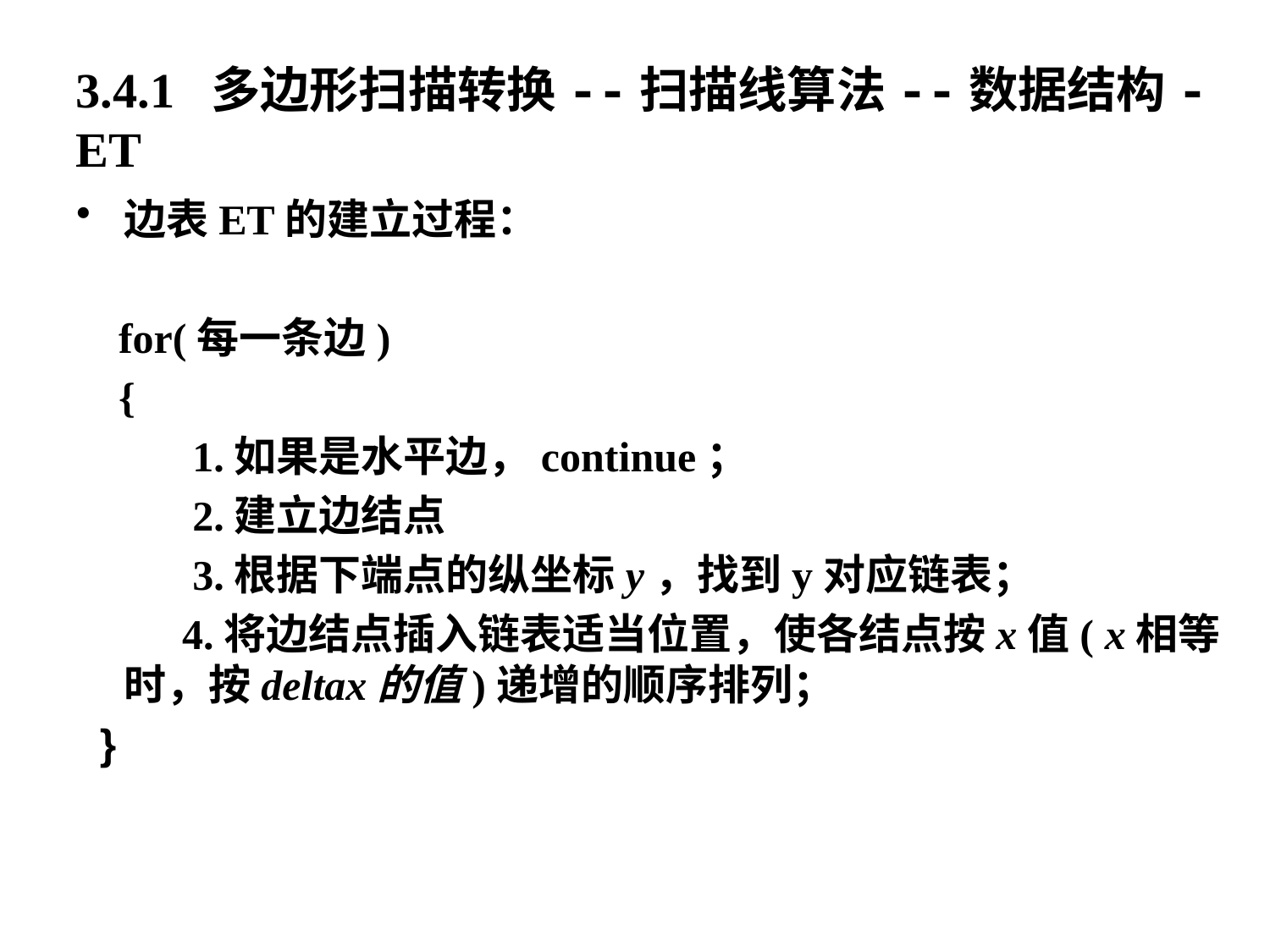

3.4.1  多边形扫描转换--扫描线算法--数据结构-ET
边表ET的建立过程：

    for(每一条边)
    {
           1.如果是水平边，continue；
           2.建立边结点
           3.根据下端点的纵坐标y，找到y对应链表；
          4.将边结点插入链表适当位置，使各结点按x值( x相等时，按deltax的值)递增的顺序排列；
  }